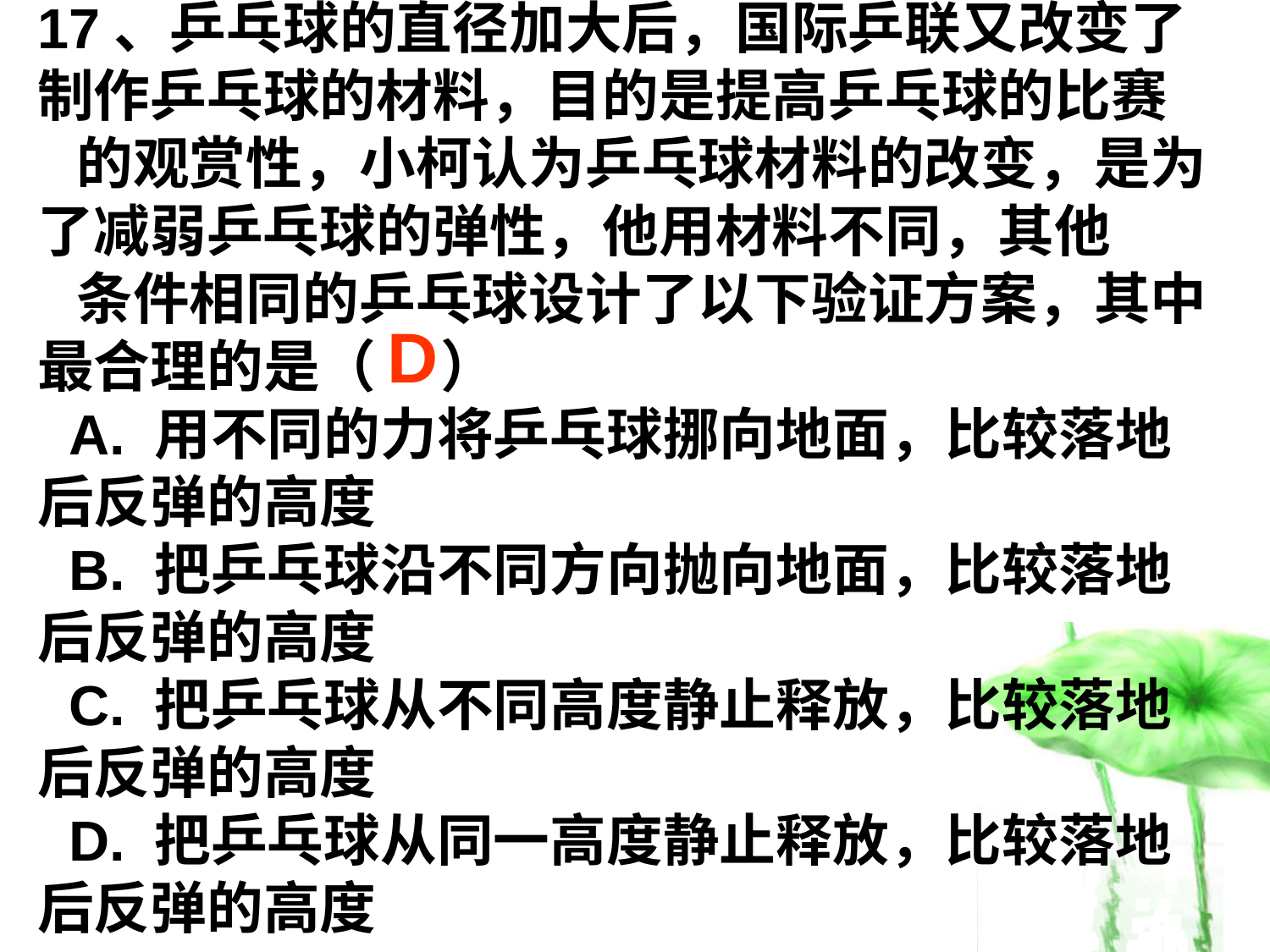

17、乒乓球的直径加大后，国际乒联又改变了制作乒乓球的材料，目的是提高乒乓球的比赛
  的观赏性，小柯认为乒乓球材料的改变，是为了减弱乒乓球的弹性，他用材料不同，其他
  条件相同的乒乓球设计了以下验证方案，其中最合理的是（     ）
  A. 用不同的力将乒乓球挪向地面，比较落地后反弹的高度
  B. 把乒乓球沿不同方向抛向地面，比较落地后反弹的高度
  C. 把乒乓球从不同高度静止释放，比较落地后反弹的高度
  D. 把乒乓球从同一高度静止释放，比较落地后反弹的高度
D